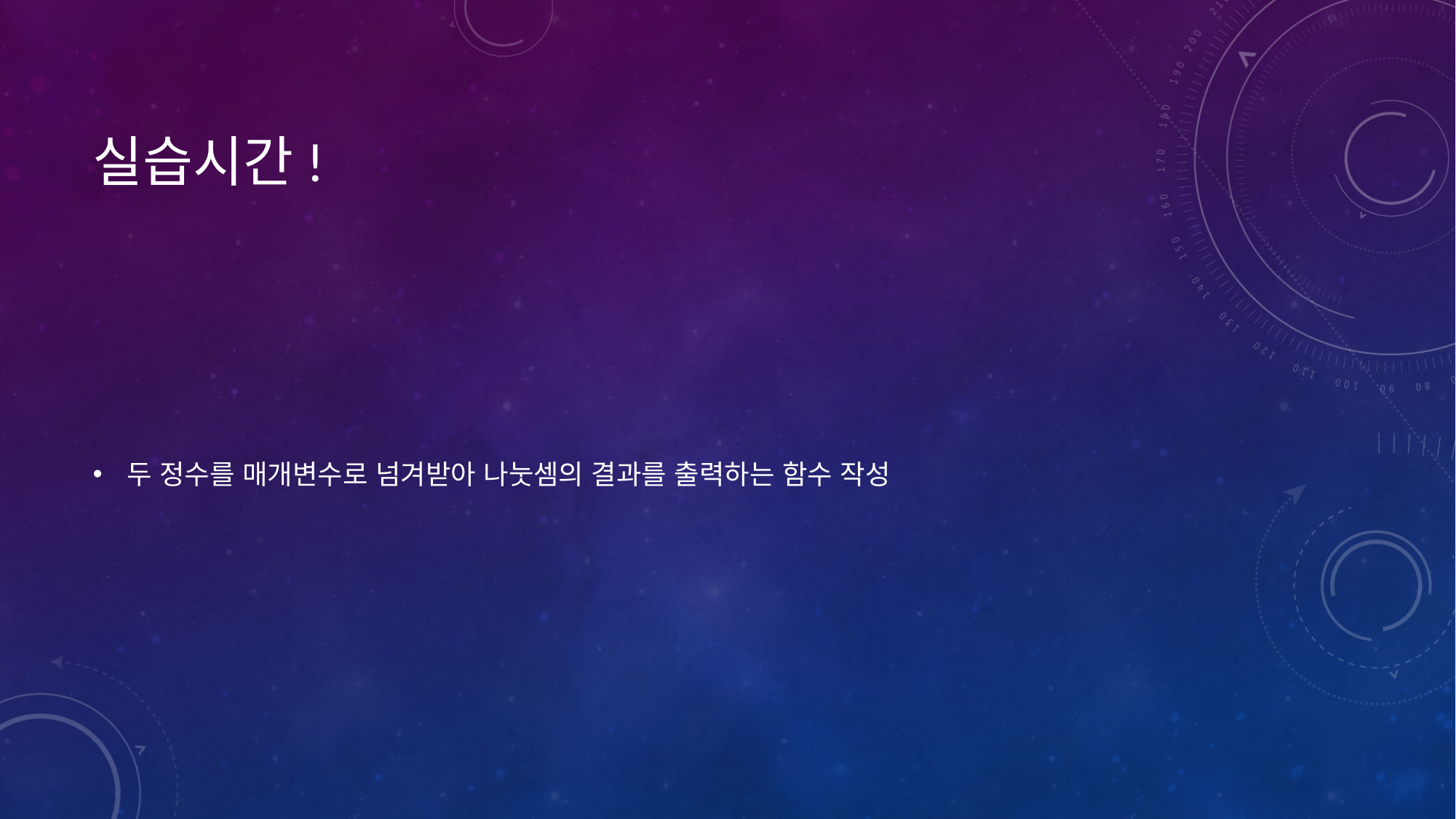

# 실습시간!

두 정수를 매개변수로 넘겨받아 나눗셈의 결과를 출력하는 함수 작성